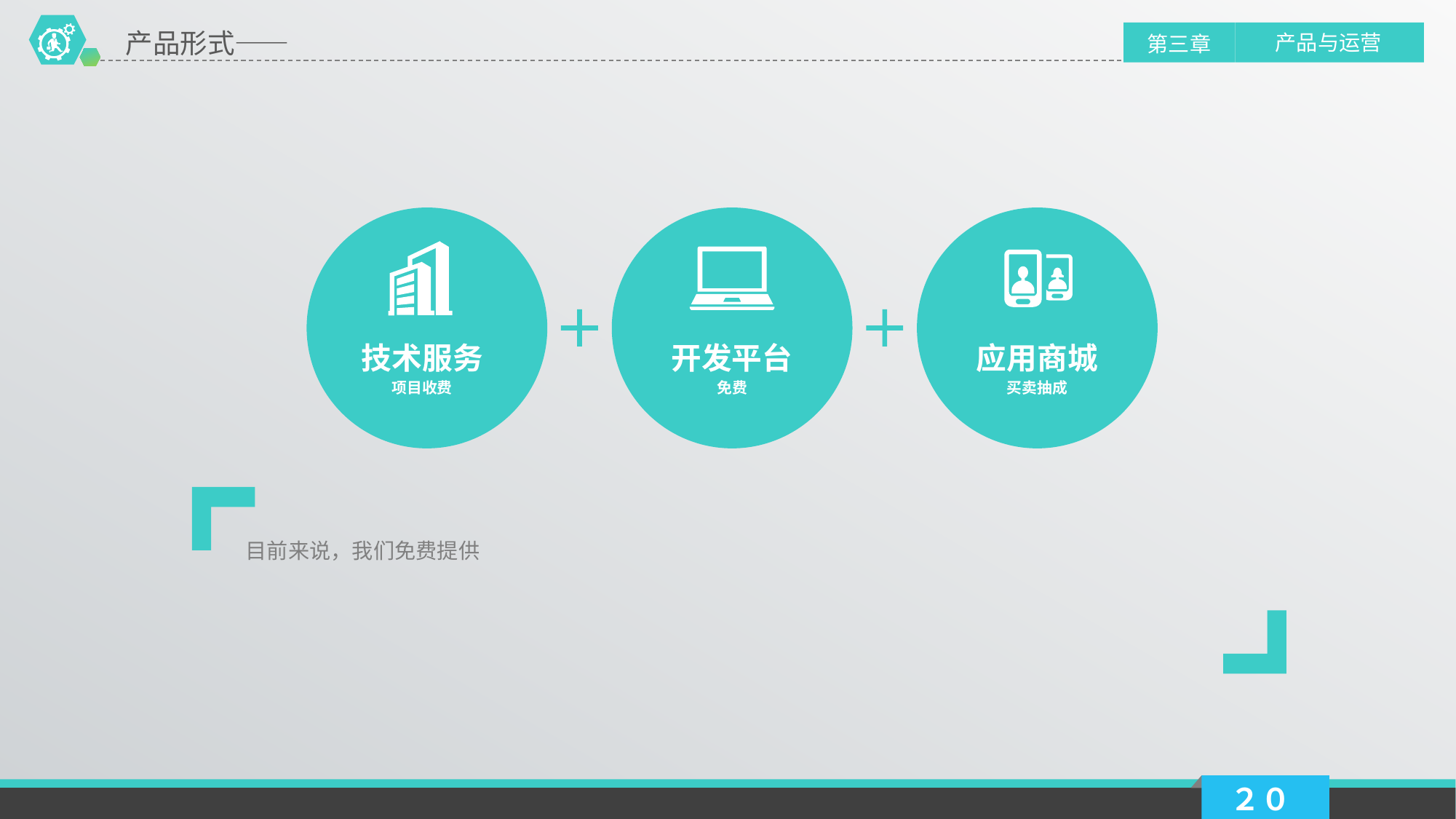

产品形式——

产品与运营
第三章

技术服务
开发平台
应用商城
项目收费
免费
买卖抽成

目前来说，我们免费提供

２０

延时符